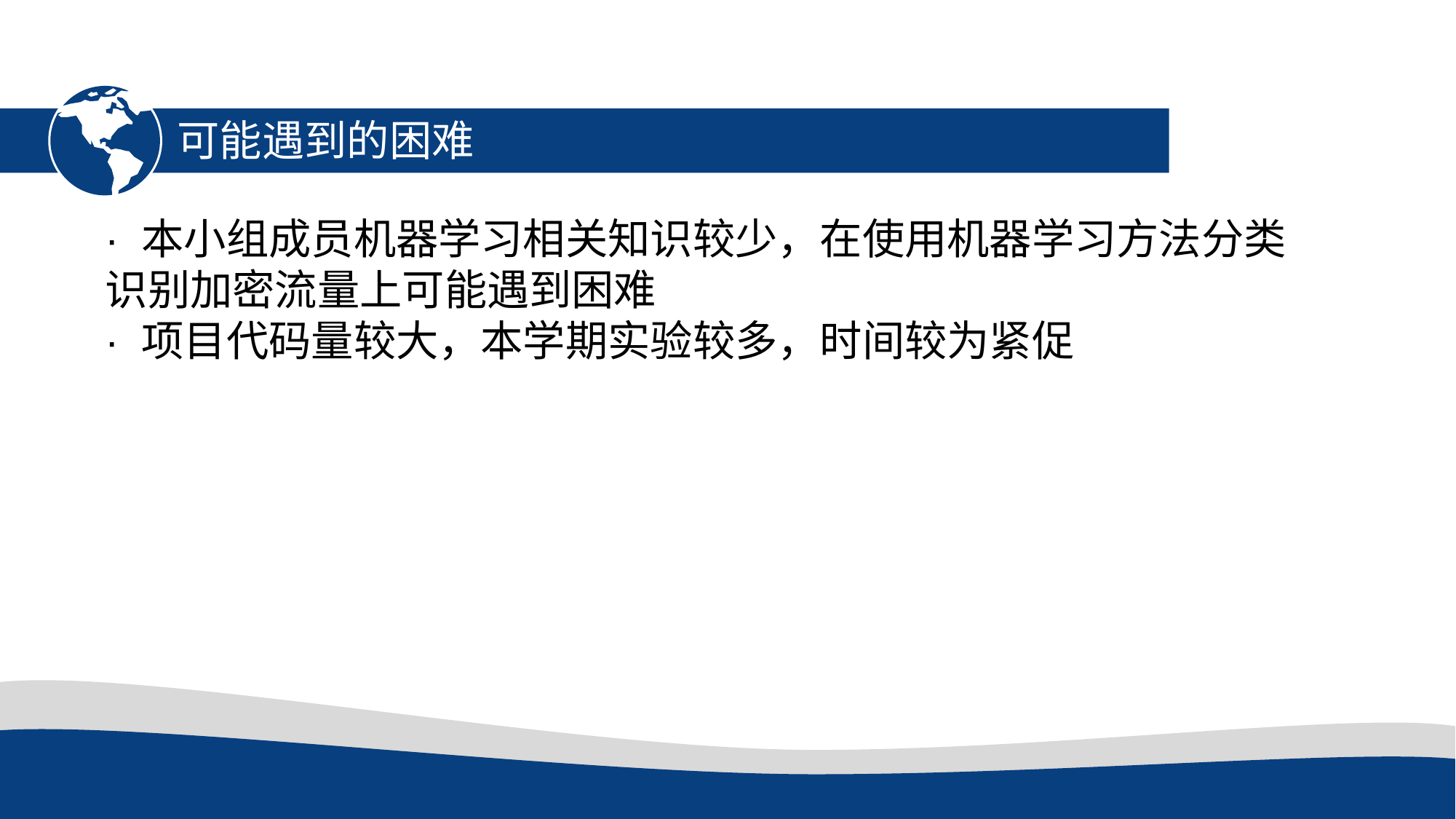

可能遇到的困难
· 本小组成员机器学习相关知识较少，在使用机器学习方法分类识别加密流量上可能遇到困难
· 项目代码量较大，本学期实验较多，时间较为紧促